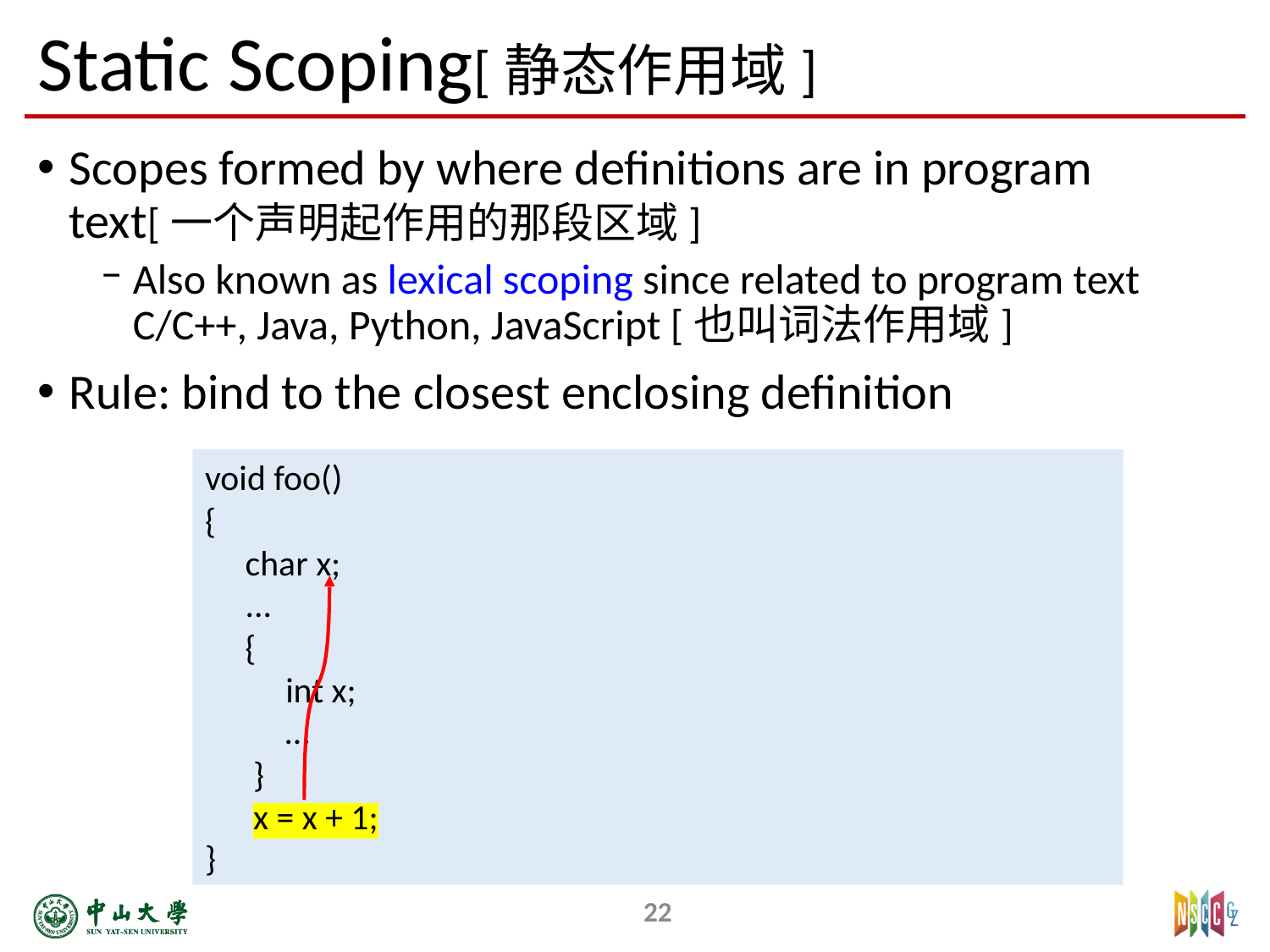

# Static Scoping[静态作用域]
Scopes formed by where definitions are in program text[一个声明起作用的那段区域]
Also known as lexical scoping since related to program text ­ C/C++, Java, Python, JavaScript [也叫词法作用域]
Rule: bind to the closest enclosing definition

void foo()
{
     char x;
     ...
     {
          int x;
          …
      }
      x = x + 1;
}
22